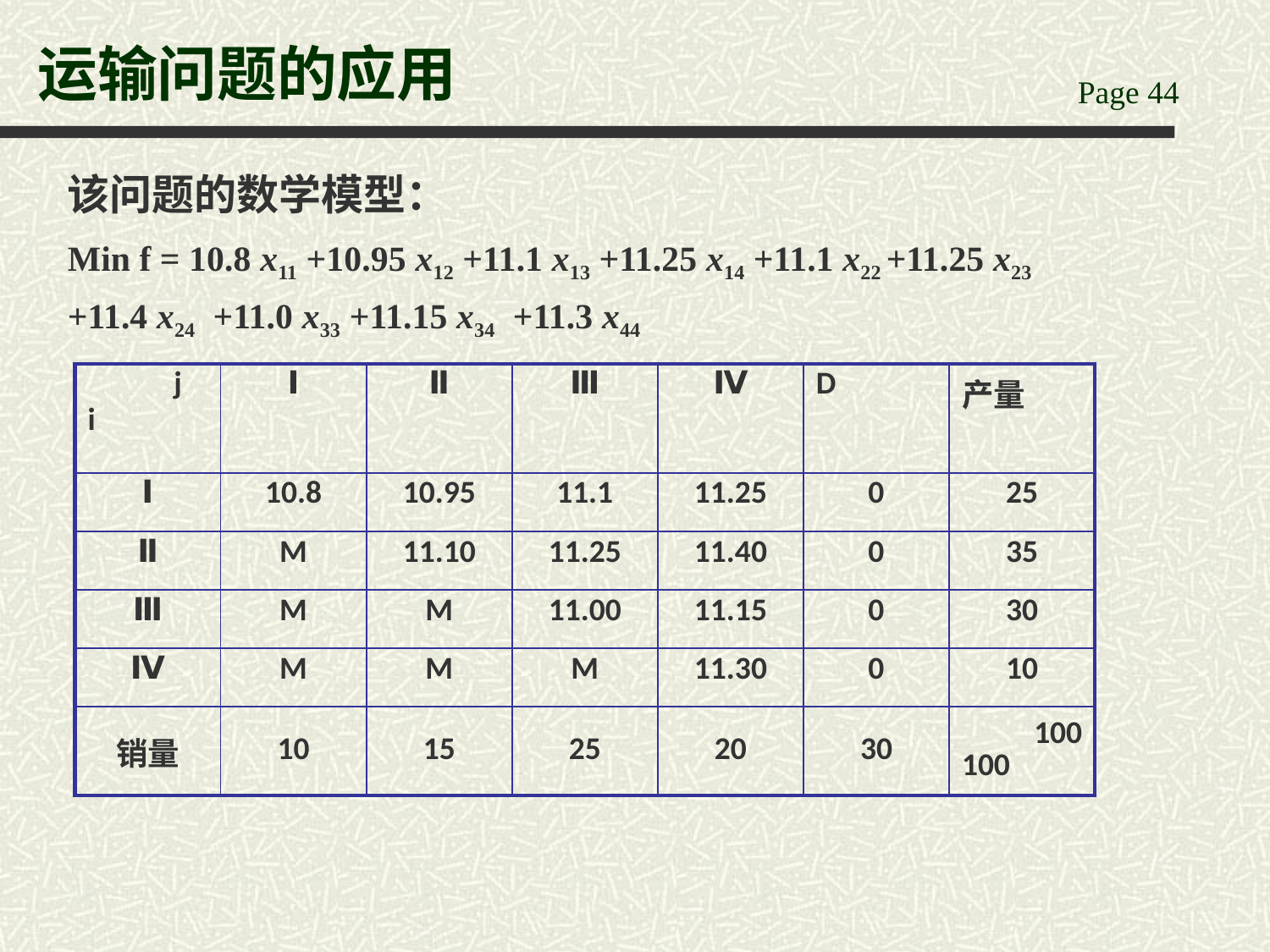

# 运输问题的应用
该问题的数学模型：
Min f = 10.8 x11 +10.95 x12 +11.1 x13 +11.25 x14 +11.1 x22 +11.25 x23     	+11.4 x24  +11.0 x33 +11.15 x34  +11.3 x44
| j i | Ⅰ | Ⅱ | Ⅲ | Ⅳ | D | 产量 |
| --- | --- | --- | --- | --- | --- | --- |
| Ⅰ | 10.8 | 10.95 | 11.1 | 11.25 | 0 | 25 |
| Ⅱ | M | 11.10 | 11.25 | 11.40 | 0 | 35 |
| Ⅲ | M | M | 11.00 | 11.15 | 0 | 30 |
| Ⅳ | M | M | M | 11.30 | 0 | 10 |
| 销量 | 10 | 15 | 25 | 20 | 30 | 100 100 |